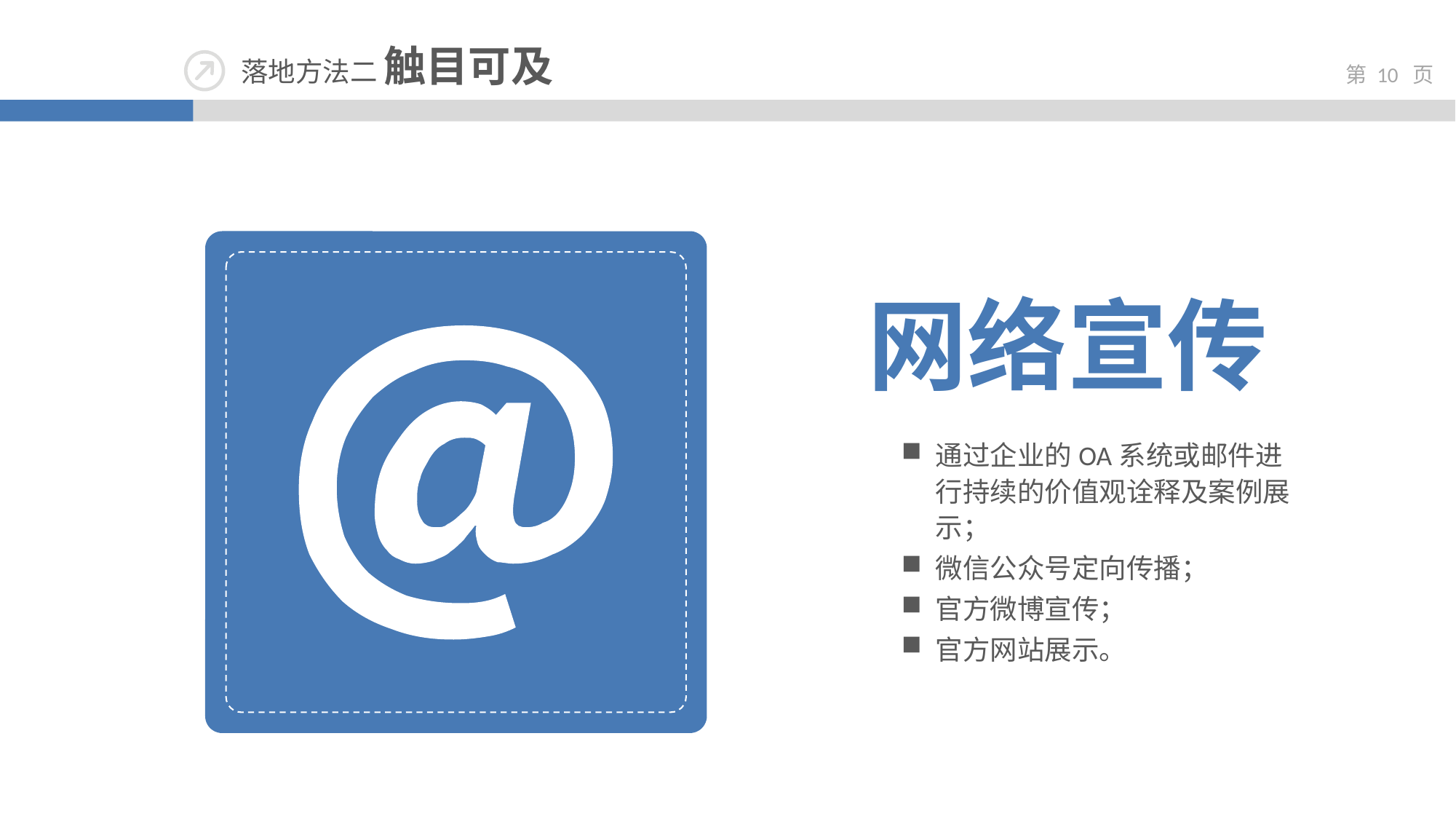

网络宣传

通过企业的OA系统或邮件进行持续的价值观诠释及案例展示；
微信公众号定向传播；
官方微博宣传；
官方网站展示。